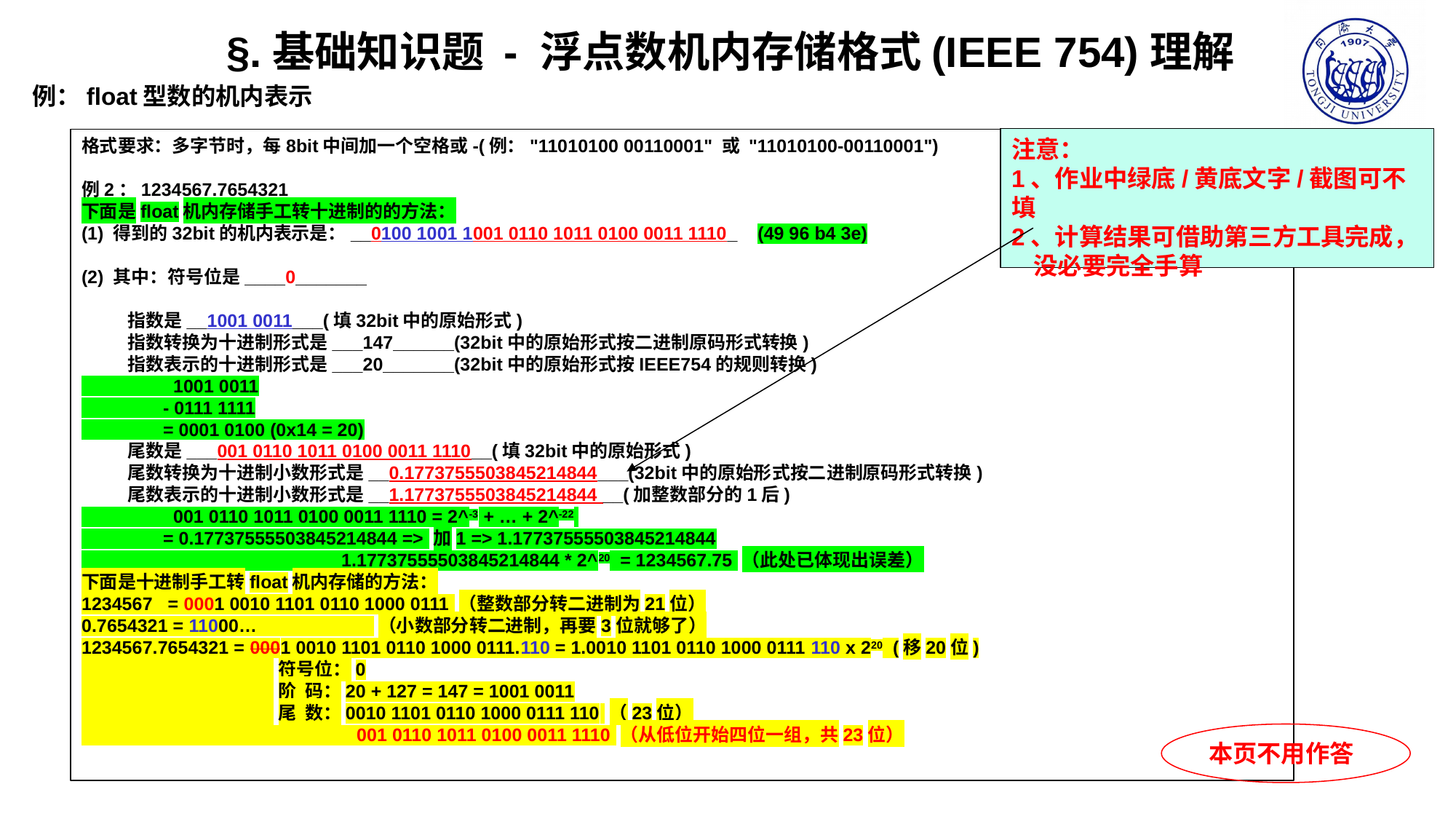

§.基础知识题 - 浮点数机内存储格式(IEEE 754)理解
例：float型数的机内表示
注意：
1、作业中绿底/黄底文字/截图可不填
2、计算结果可借助第三方工具完成，
   没必要完全手算
格式要求：多字节时，每8bit中间加一个空格或-(例："11010100 00110001" 或 "11010100-00110001")

例2：1234567.7654321
下面是float机内存储手工转十进制的的方法：
(1) 得到的32bit的机内表示是：__0100 1001 1001 0110 1011 0100 0011 1110_    (49 96 b4 3e)

(2) 其中：符号位是____0_______

          指数是__1001 0011___(填32bit中的原始形式)
          指数转换为十进制形式是___147______(32bit中的原始形式按二进制原码形式转换)
          指数表示的十进制形式是___20_______(32bit中的原始形式按IEEE754的规则转换)
                  1001 0011
                - 0111 1111
                = 0001 0100 (0x14 = 20)
          尾数是___001 0110 1011 0100 0011 1110__(填32bit中的原始形式)
          尾数转换为十进制小数形式是__0.1773755503845214844___(32bit中的原始形式按二进制原码形式转换)
          尾数表示的十进制小数形式是__1.1773755503845214844 __(加整数部分的1后)
                  001 0110 1011 0100 0011 1110 = 2^-3 + … + 2^-22
                = 0.17737555503845214844 => 加1 => 1.17737555503845214844
                                                   1.17737555503845214844 * 2^20  = 1234567.75 （此处已体现出误差）
下面是十进制手工转float机内存储的方法：
1234567   = 0001 0010 1101 0110 1000 0111 （整数部分转二进制为21位）
0.7654321 = 11000…                       （小数部分转二进制，再要3位就够了）
1234567.7654321 = 0001 0010 1101 0110 1000 0111.110 = 1.0010 1101 0110 1000 0111 110 x 220  (移20位)
                                              符号位：0
                                              阶  码：20 + 127 = 147 = 1001 0011
                                              尾  数：0010 1101 0110 1000 0111 110 （23位）
                                                      001 0110 1011 0100 0011 1110 （从低位开始四位一组，共23位）
本页不用作答